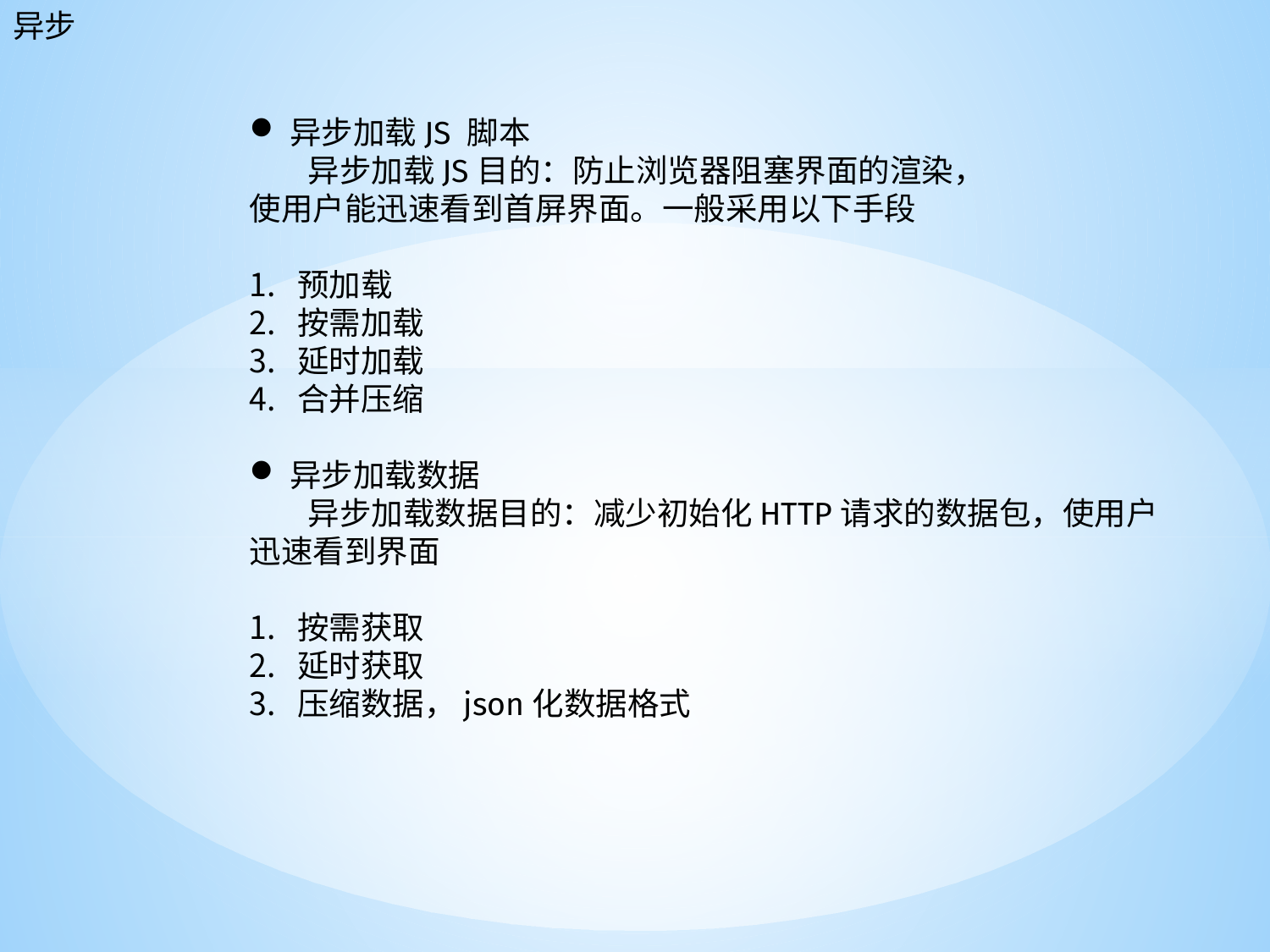

异步
异步加载JS 脚本
       异步加载JS目的：防止浏览器阻塞界面的渲染，
使用户能迅速看到首屏界面。一般采用以下手段

预加载
按需加载
延时加载
合并压缩

异步加载数据
       异步加载数据目的：减少初始化HTTP请求的数据包，使用户
迅速看到界面

按需获取
延时获取
压缩数据，json化数据格式